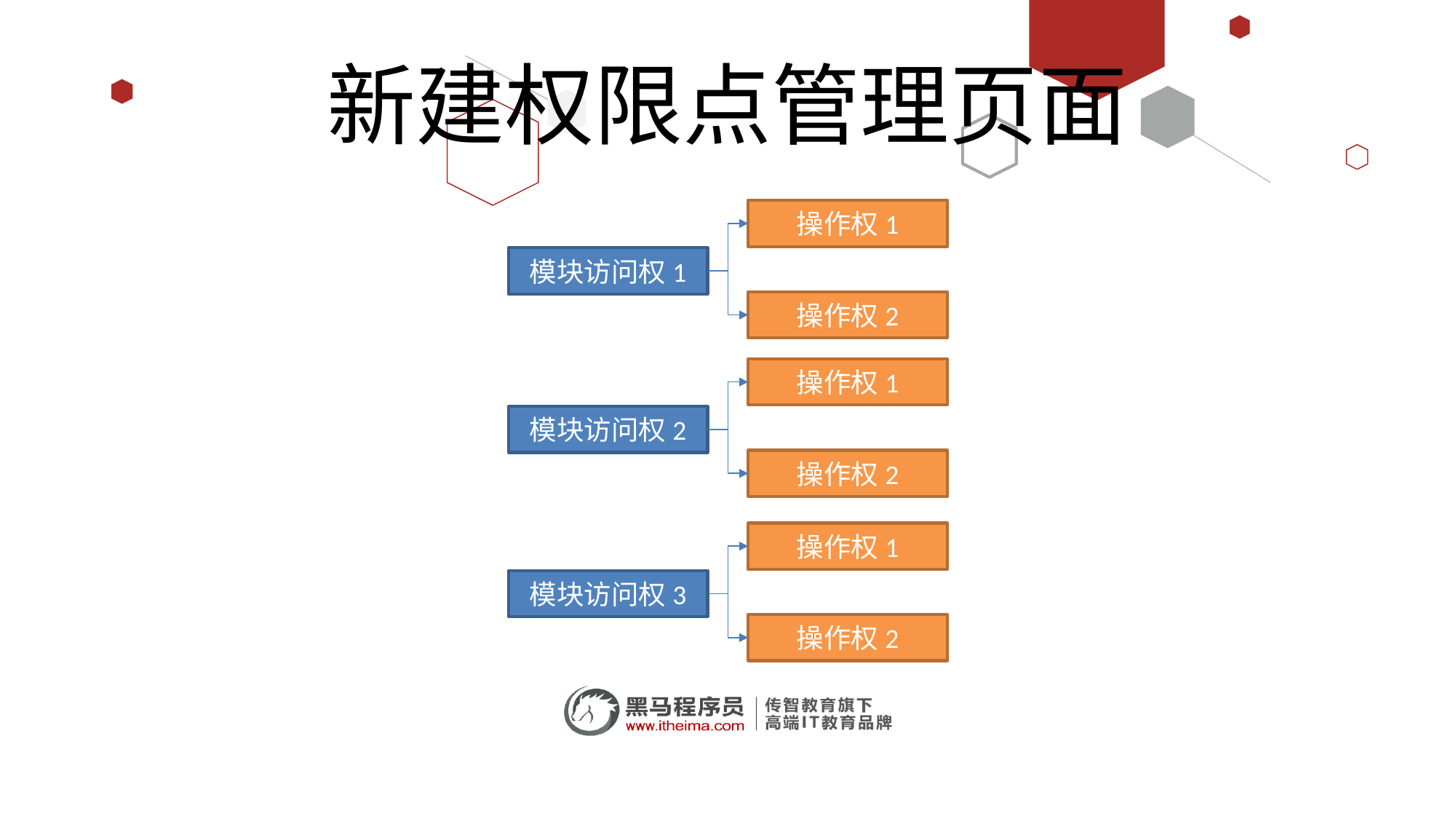

# 新建权限点管理页面
操作权1
模块访问权1
操作权2
操作权1
模块访问权2
操作权2
操作权1
模块访问权3
操作权2